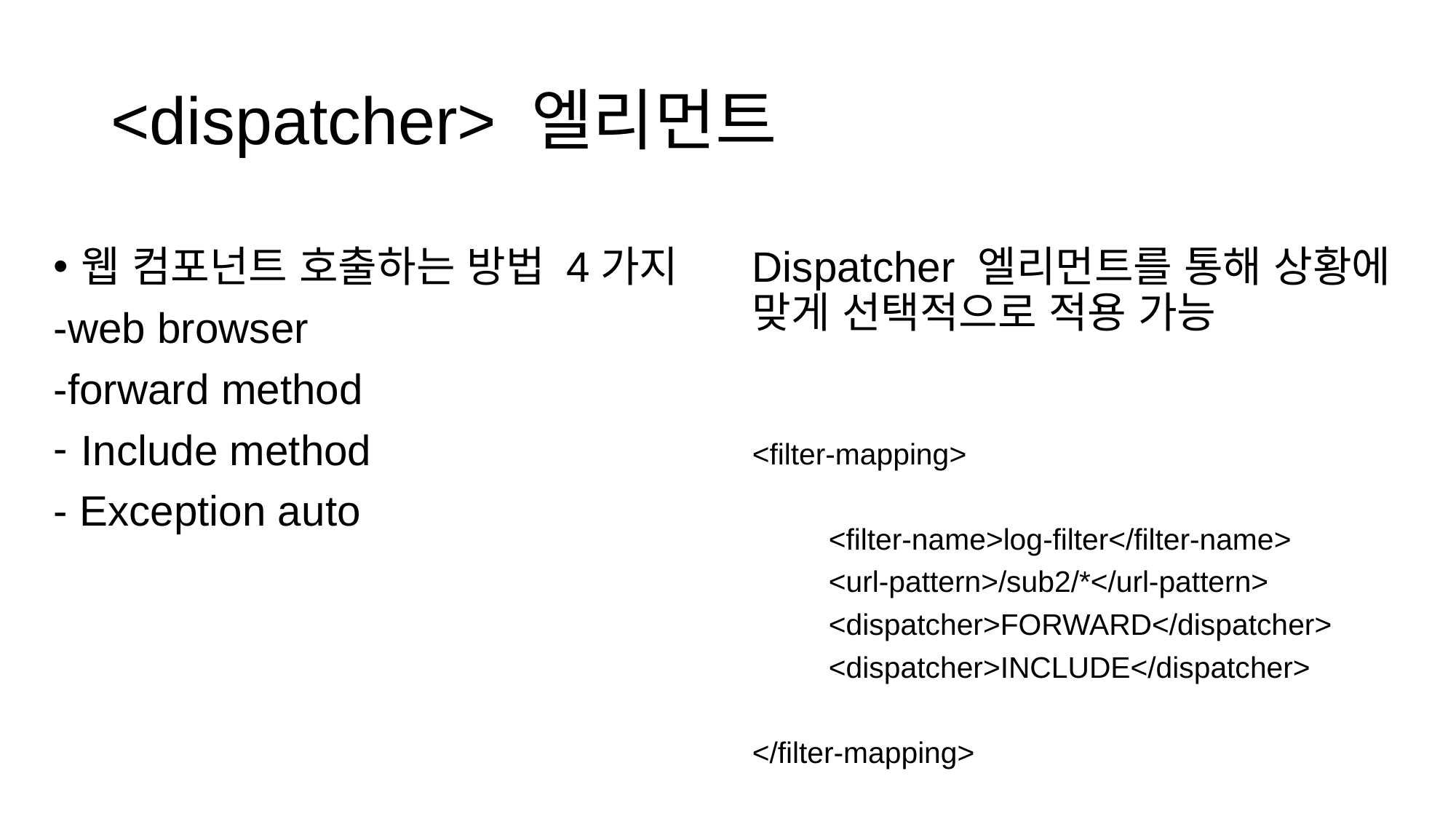

# <dispatcher> 엘리먼트
웹 컴포넌트 호출하는 방법 4가지
-web browser
-forward method
Include method
- Exception auto
Dispatcher 엘리먼트를 통해 상황에 맞게 선택적으로 적용 가능
<filter-mapping>

	<filter-name>log-filter</filter-name>
	<url-pattern>/sub2/*</url-pattern>
	<dispatcher>FORWARD</dispatcher>
	<dispatcher>INCLUDE</dispatcher>

</filter-mapping>